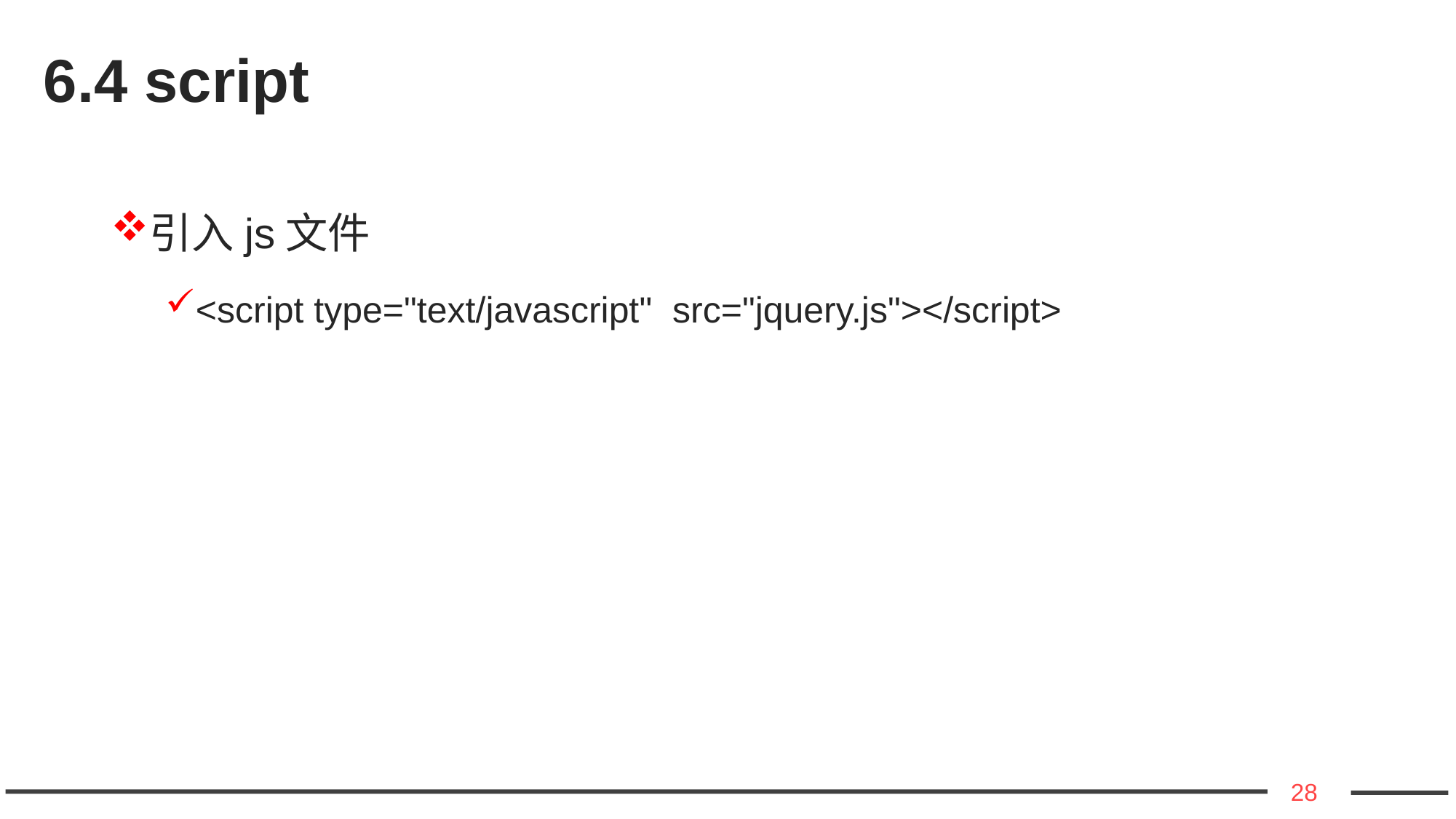

# 6.4 script
引入js文件
<script type="text/javascript"  src="jquery.js"></script>